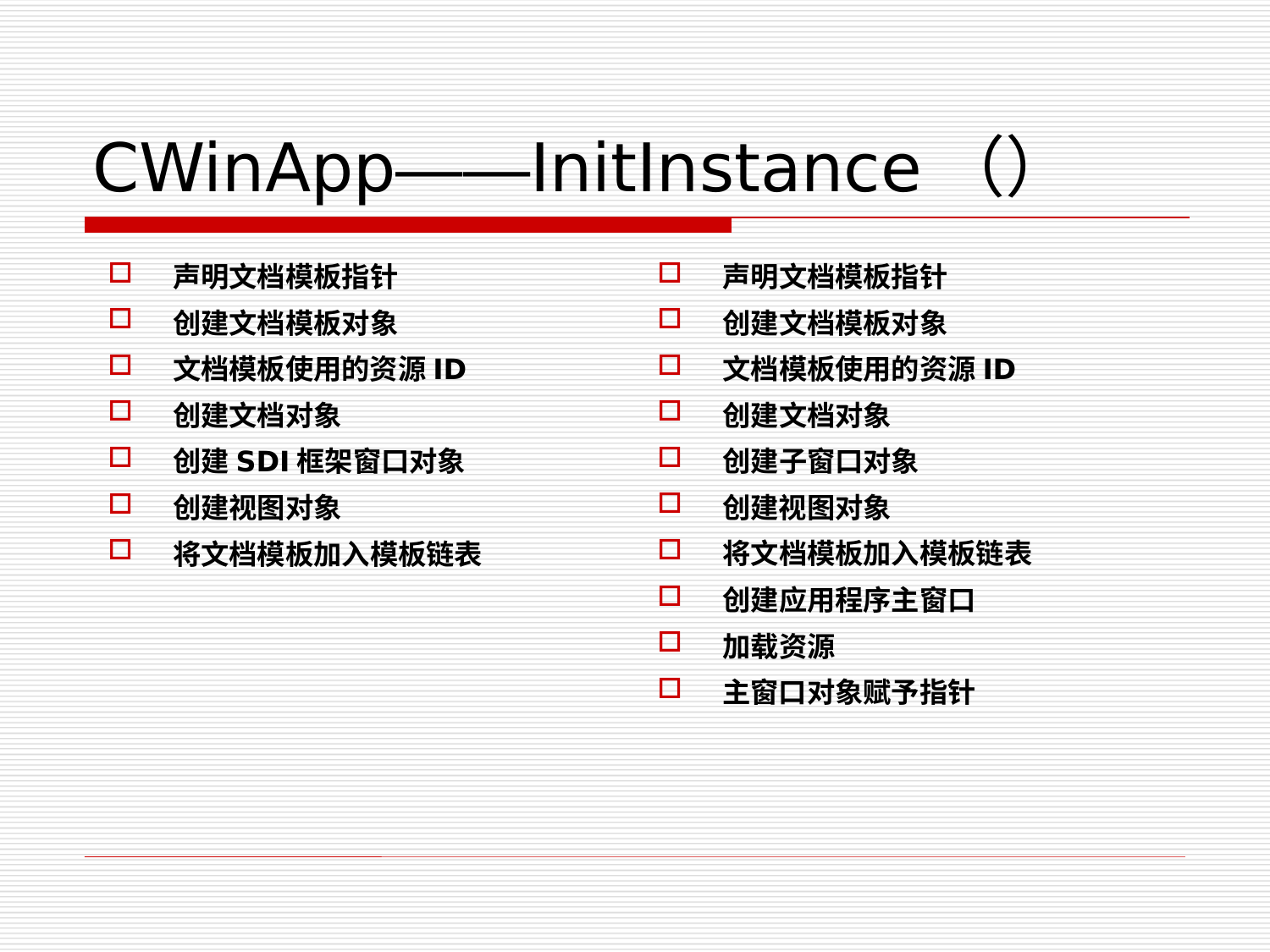

# CWinApp——InitInstance（）
声明文档模板指针
创建文档模板对象
文档模板使用的资源ID
创建文档对象
创建SDI框架窗口对象
创建视图对象
将文档模板加入模板链表
声明文档模板指针
创建文档模板对象
文档模板使用的资源ID
创建文档对象
创建子窗口对象
创建视图对象
将文档模板加入模板链表
创建应用程序主窗口
加载资源
主窗口对象赋予指针